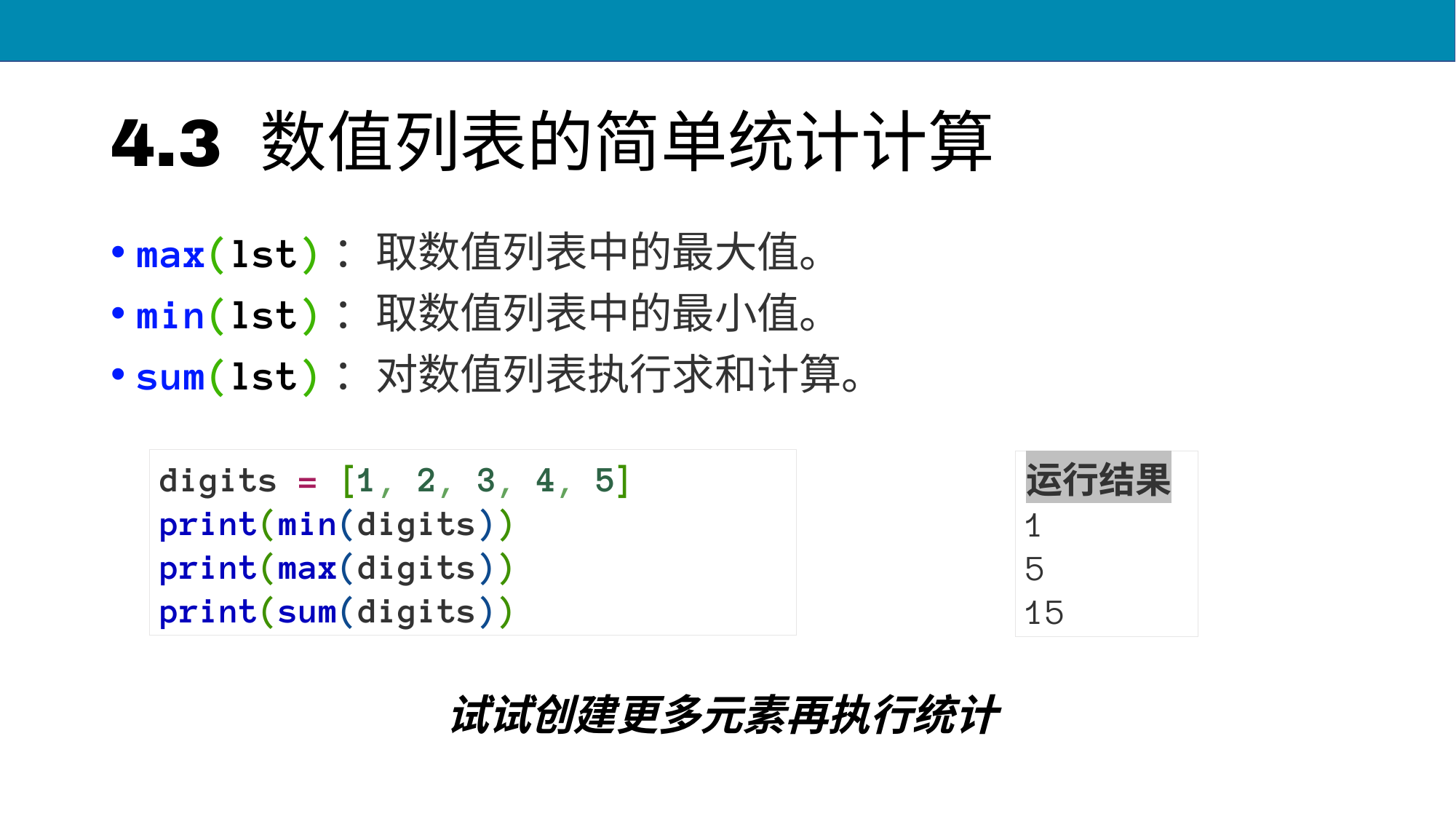

# 4.3 数值列表的简单统计计算
max(lst)：取数值列表中的最大值。
min(lst)：取数值列表中的最小值。
sum(lst)：对数值列表执行求和计算。

digits = [1, 2, 3, 4, 5]
print(min(digits))
print(max(digits))
print(sum(digits))
运行结果
1
5
15
试试创建更多元素再执行统计